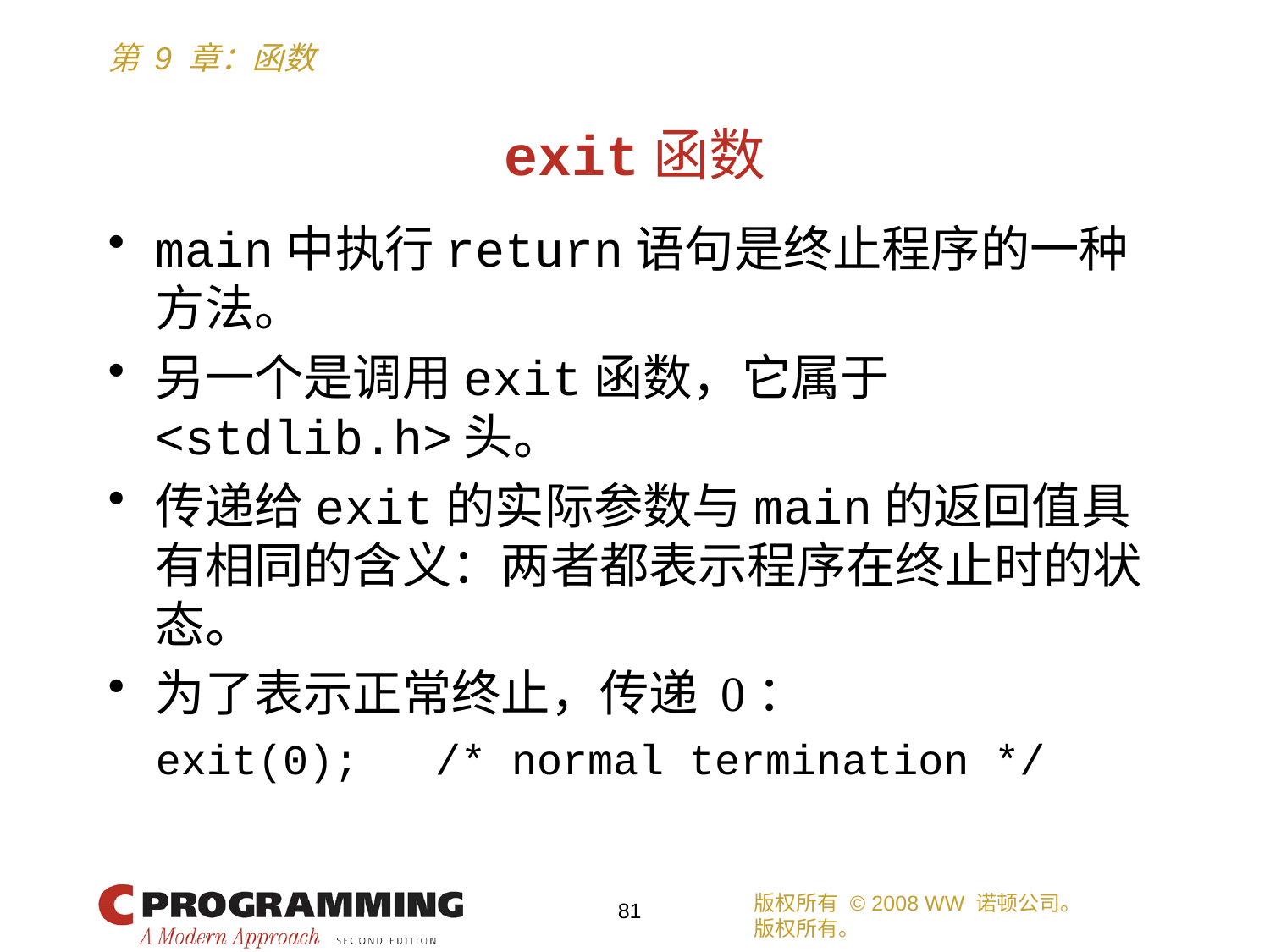

# exit函数
main中执行return语句是终止程序的一种方法。
另一个是调用exit函数，它属于<stdlib.h>头。
传递给exit的实际参数与main的返回值具有相同的含义：两者都表示程序在终止时的状态。
为了表示正常终止，传递 0：
	exit(0);   /* normal termination */
版权所有 © 2008 WW 诺顿公司。
版权所有。
81